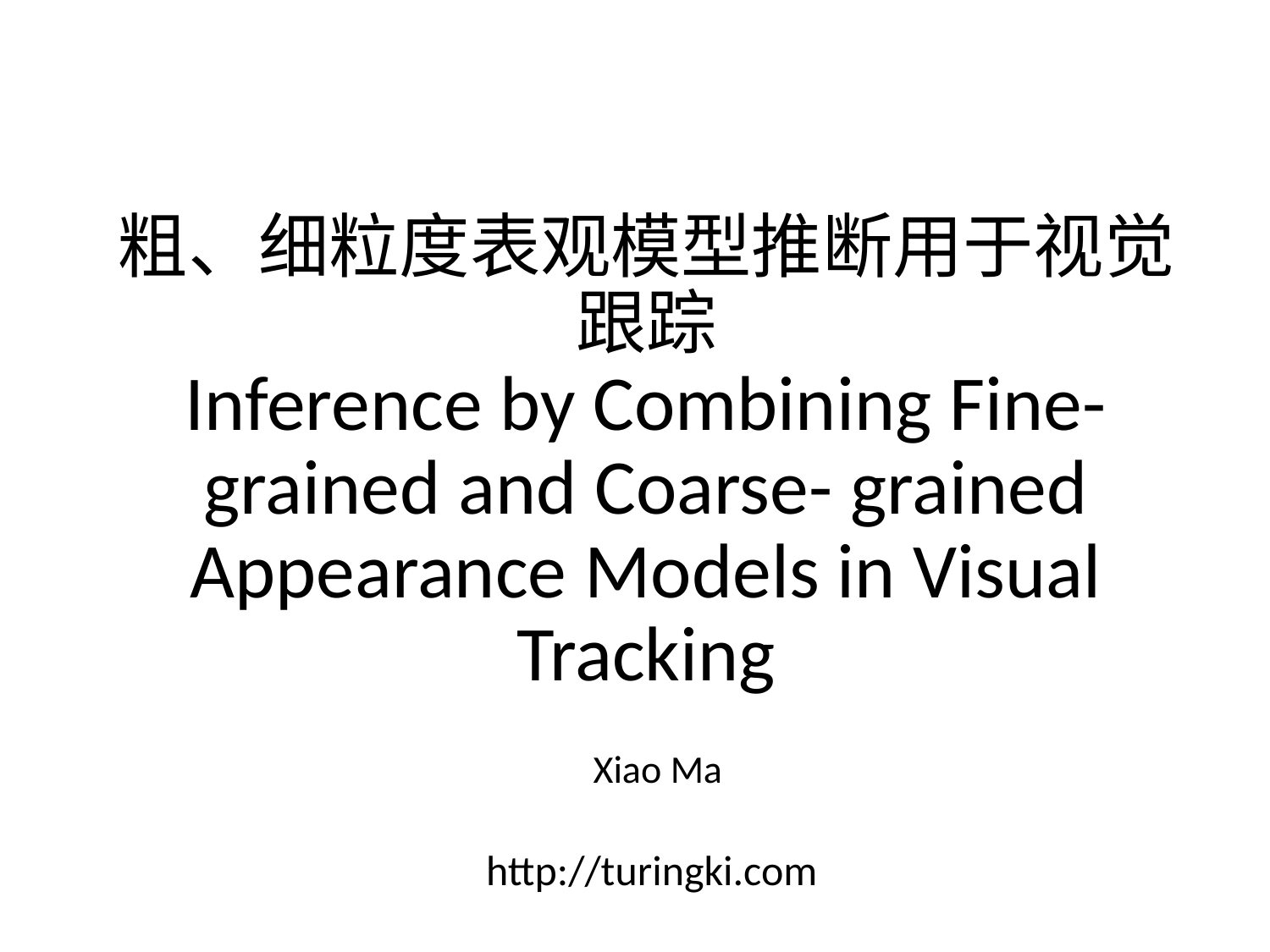

# 粗、细粒度表观模型推断用于视觉跟踪 Inference by Combining Fine-grained and Coarse- grained Appearance Models in Visual Tracking
Xiao Ma
http://turingki.com